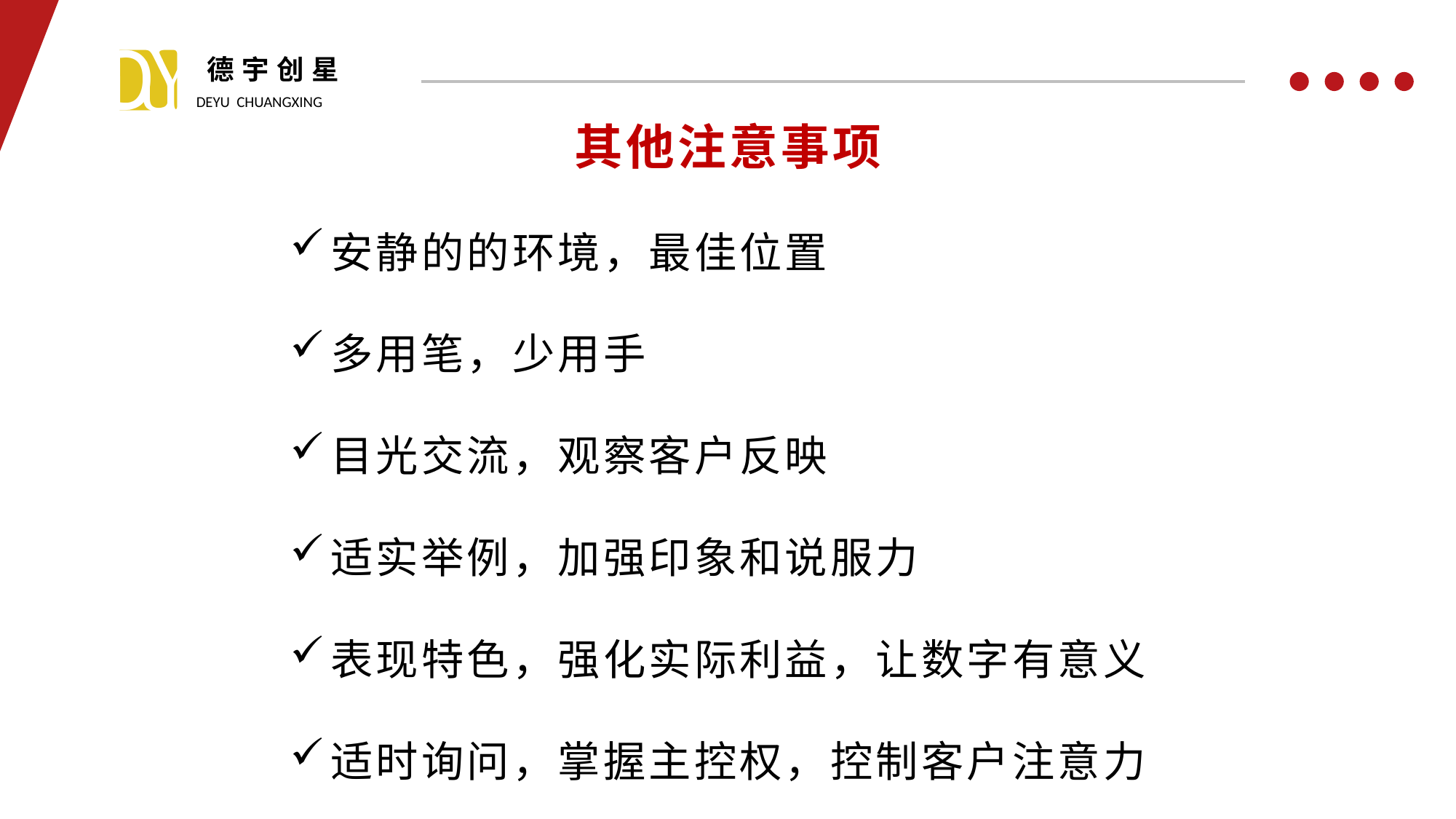

其他注意事项
安静的的环境，最佳位置
多用笔，少用手
目光交流，观察客户反映
适实举例，加强印象和说服力
表现特色，强化实际利益，让数字有意义
适时询问，掌握主控权，控制客户注意力